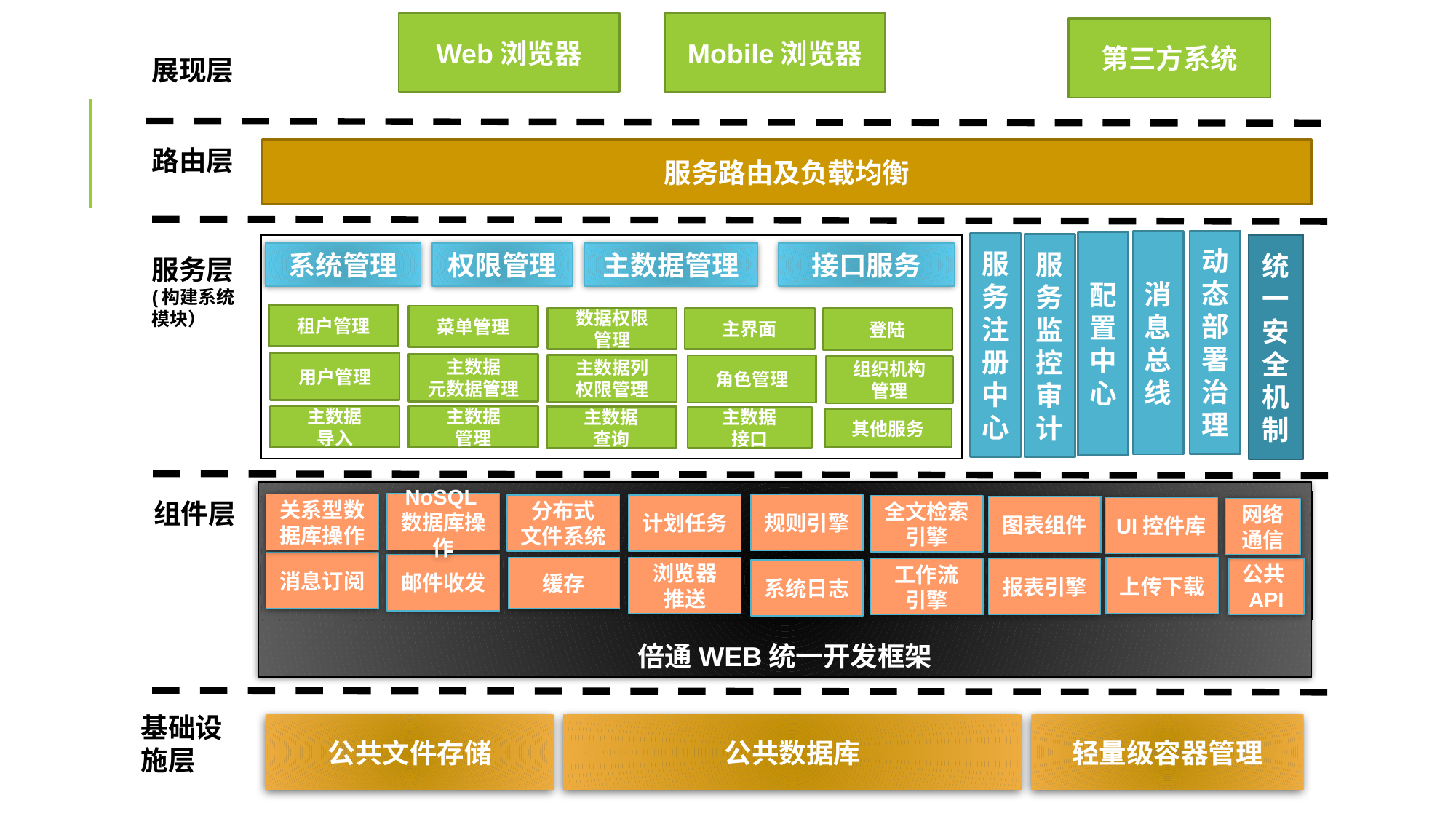

Web浏览器
Mobile浏览器
第三方系统
展现层
路由层
服务路由及负载均衡
动态部署治理
消息总线
配置中心
服务注册中心
服务监控审计

统一安全机制
系统管理
权限管理
主数据管理
接口服务
服务层(构建系统模块）
租户管理
菜单管理
数据权限
管理
主界面
登陆
用户管理
主数据
元数据管理
主数据列
权限管理
角色管理
组织机构
管理
主数据
管理
主数据
导入
主数据
查询
主数据
接口
其他服务
倍通WEB统一开发框架
组件层

NoSQL数据库操作
关系型数据库操作
规则引擎
分布式
文件系统
计划任务
全文检索引擎
图表组件
UI控件库
网络通信
消息订阅
邮件收发
浏览器
推送
上传下载
缓存
报表引擎
公共API
工作流
引擎
系统日志
基础设施层
公共文件存储
公共数据库
轻量级容器管理